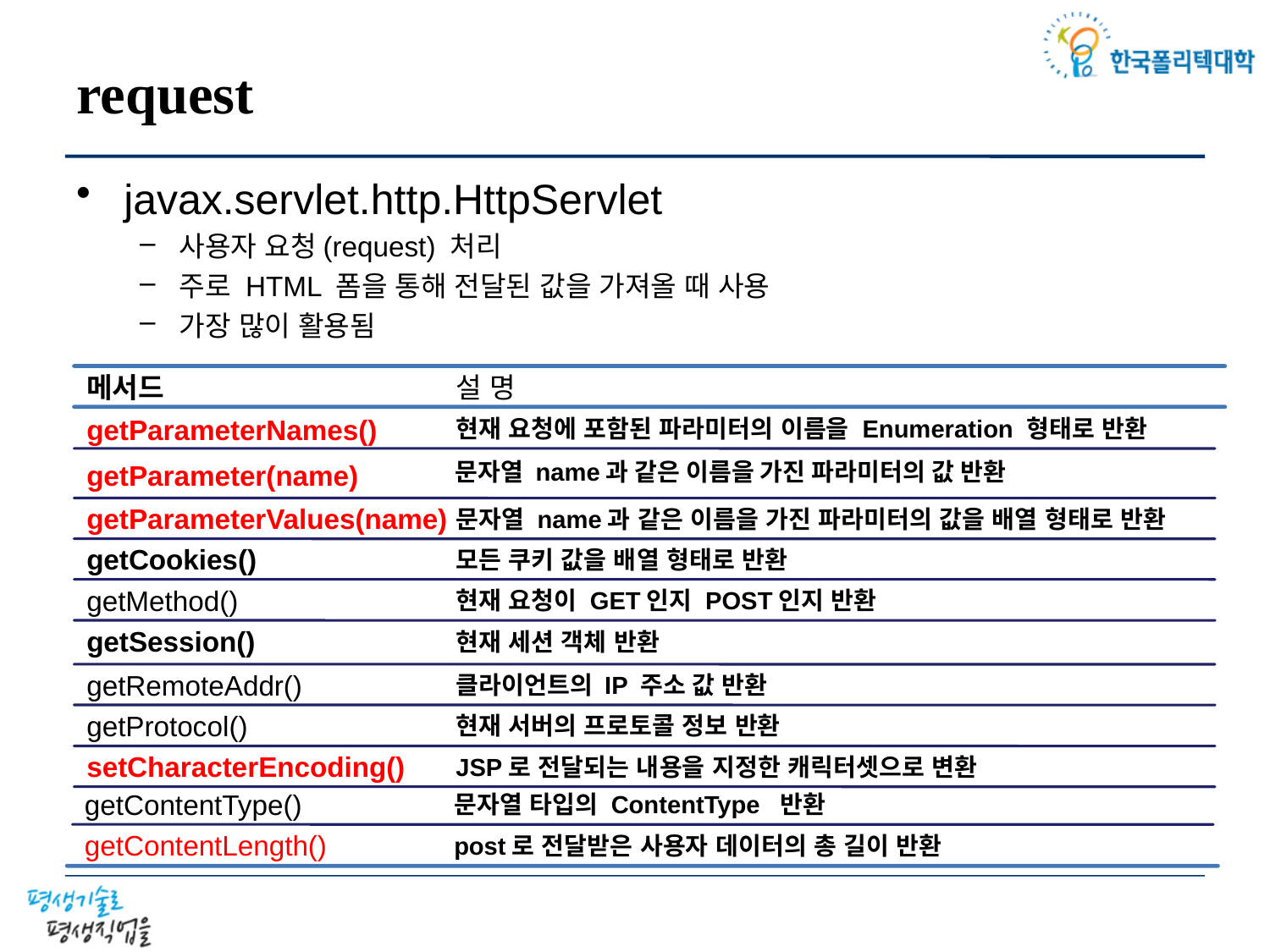

# request
javax.servlet.http.HttpServlet
사용자 요청(request) 처리
주로 HTML 폼을 통해 전달된 값을 가져올 때 사용
가장 많이 활용됨

메서드
설 명

getParameterNames()
현재 요청에 포함된 파라미터의 이름을 Enumeration 형태로 반환
문자열 name과 같은 이름을 가진 파라미터의 값 반환
getParameter(name)

getParameterValues(name)
문자열 name과 같은 이름을 가진 파라미터의 값을 배열 형태로 반환

getCookies()

모든 쿠키 값을 배열 형태로 반환
getMethod()

현재 요청이 GET인지 POST인지 반환
getSession()
현재 세션 객체 반환

getRemoteAddr()

클라이언트의 IP 주소 값 반환
getProtocol()

현재 서버의 프로토콜 정보 반환
setCharacterEncoding()

JSP로 전달되는 내용을 지정한 캐릭터셋으로 변환
getContentType()
문자열 타입의 ContentType  반환

getContentLength()

post로 전달받은 사용자 데이터의 총 길이 반환